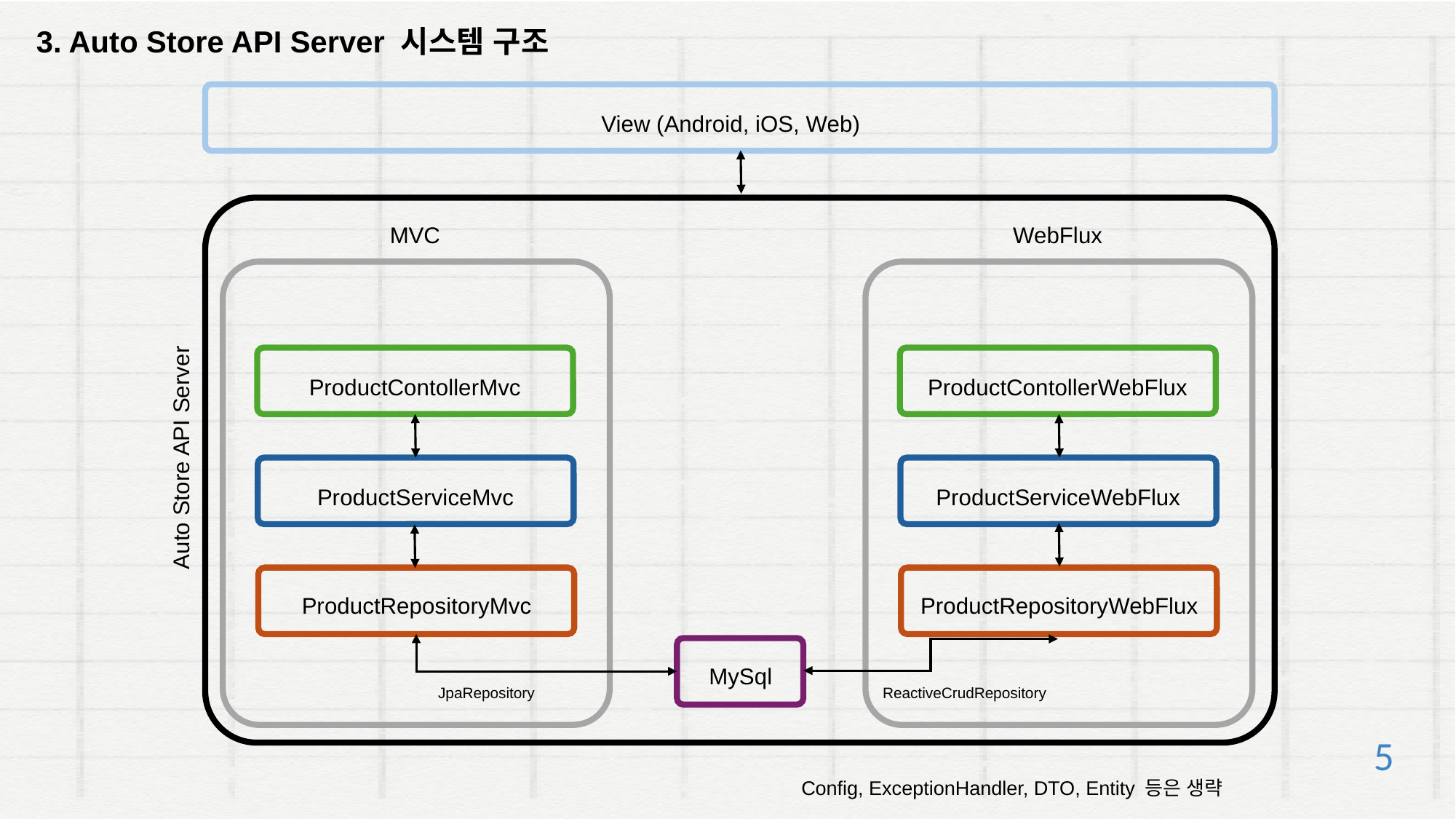

3. Auto Store API Server 시스템 구조

View (Android, iOS, Web)

MVC
WebFlux

ProductContollerMvc
ProductContollerWebFlux
Auto Store API Server

ProductServiceMvc
ProductServiceWebFlux

ProductRepositoryMvc
ProductRepositoryWebFlux

MySql
ReactiveCrudRepository
JpaRepository
5
Config, ExceptionHandler, DTO, Entity 등은 생략